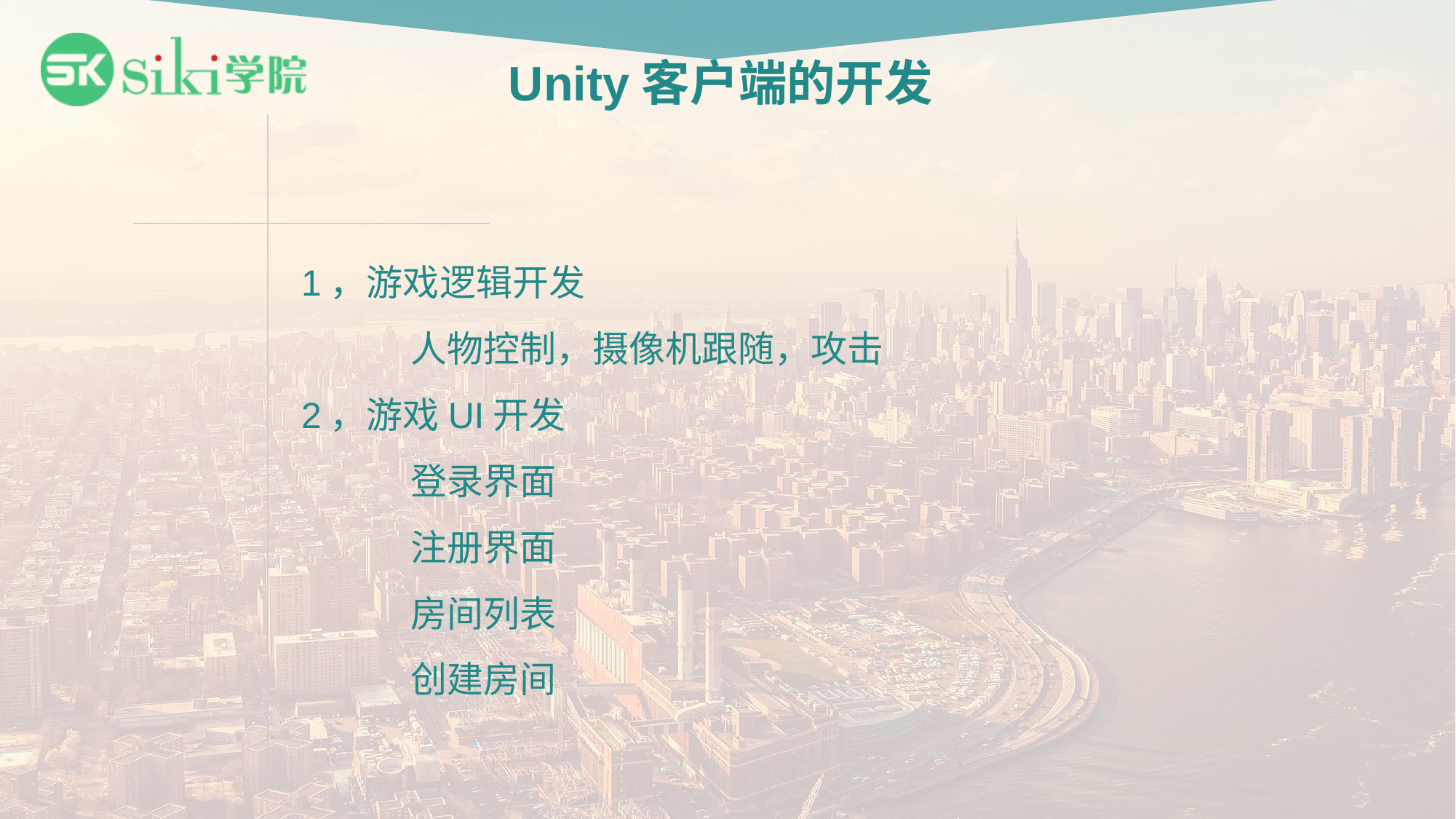

# Unity客户端的开发
1，游戏逻辑开发
	人物控制，摄像机跟随，攻击
2，游戏UI开发
	登录界面
	注册界面
	房间列表
	创建房间